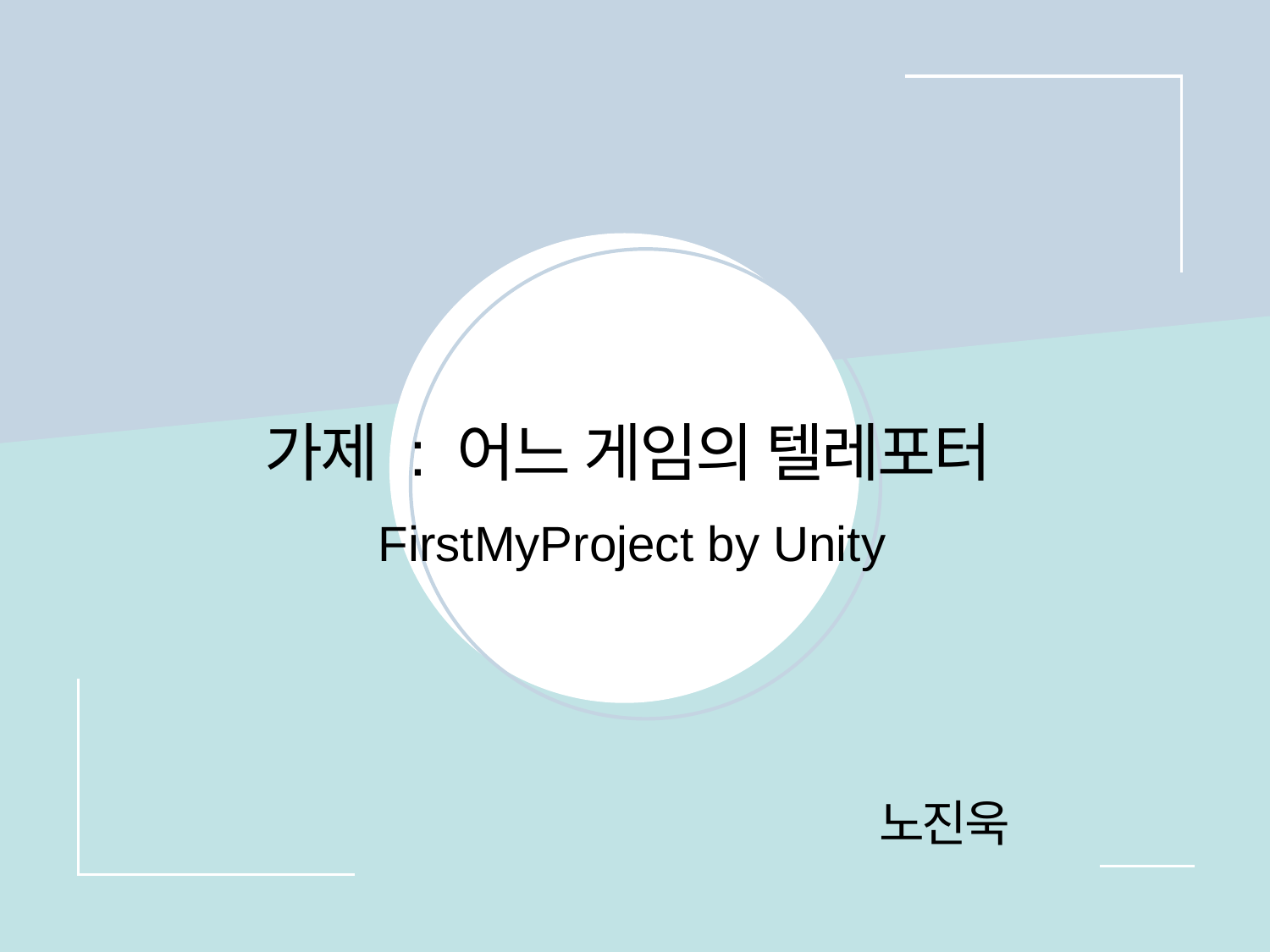

가제 : 어느 게임의 텔레포터
FirstMyProject by Unity
노진욱